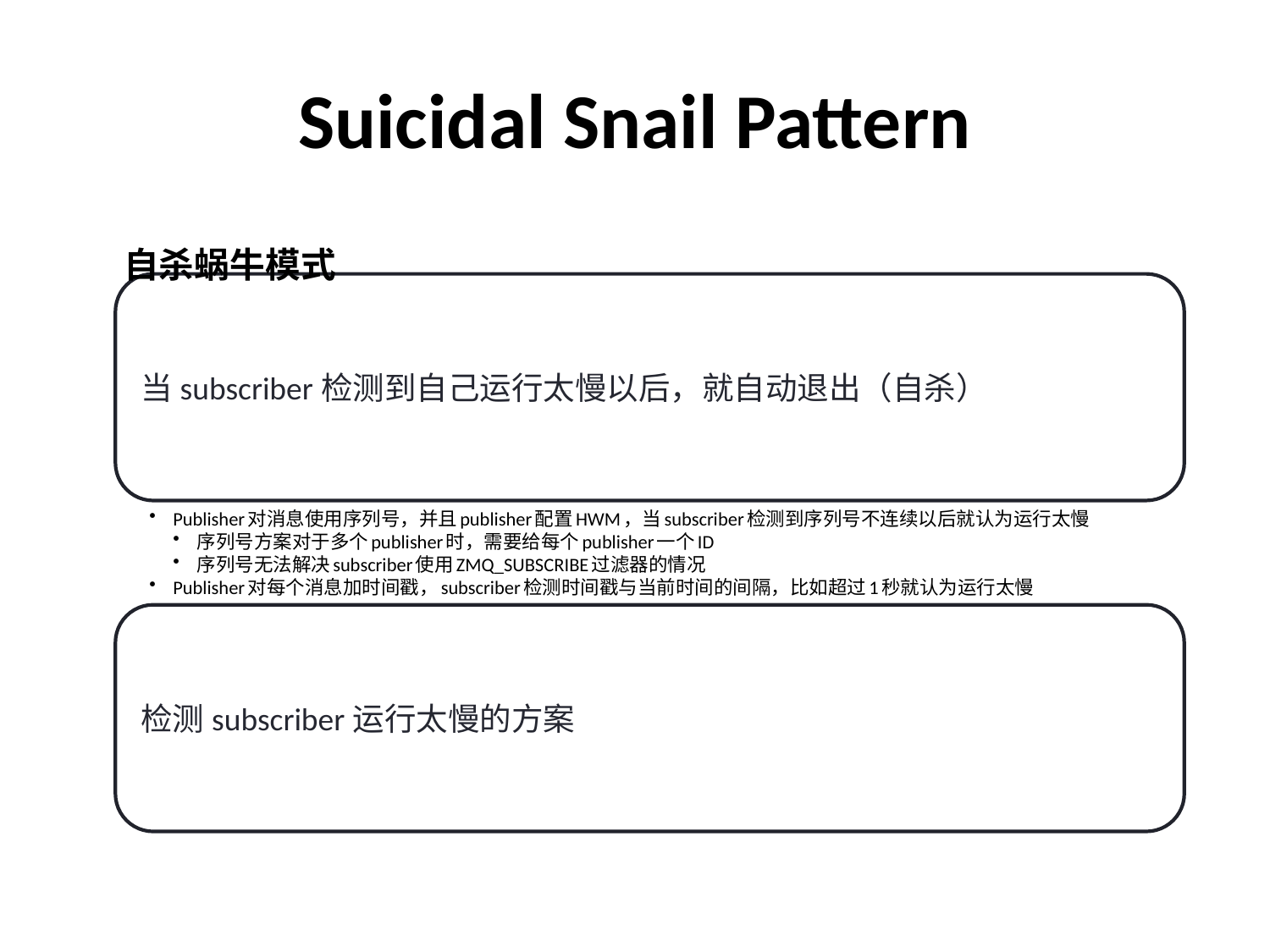

# Suicidal Snail Pattern
自杀蜗牛模式
当subscriber检测到自己运行太慢以后，就自动退出（自杀）
检测subscriber运行太慢的方案
Publisher对消息使用序列号，并且publisher配置HWM，当subscriber检测到序列号不连续以后就认为运行太慢
序列号方案对于多个publisher时，需要给每个publisher一个ID
序列号无法解决subscriber使用ZMQ_SUBSCRIBE过滤器的情况
Publisher对每个消息加时间戳，subscriber检测时间戳与当前时间的间隔，比如超过1秒就认为运行太慢